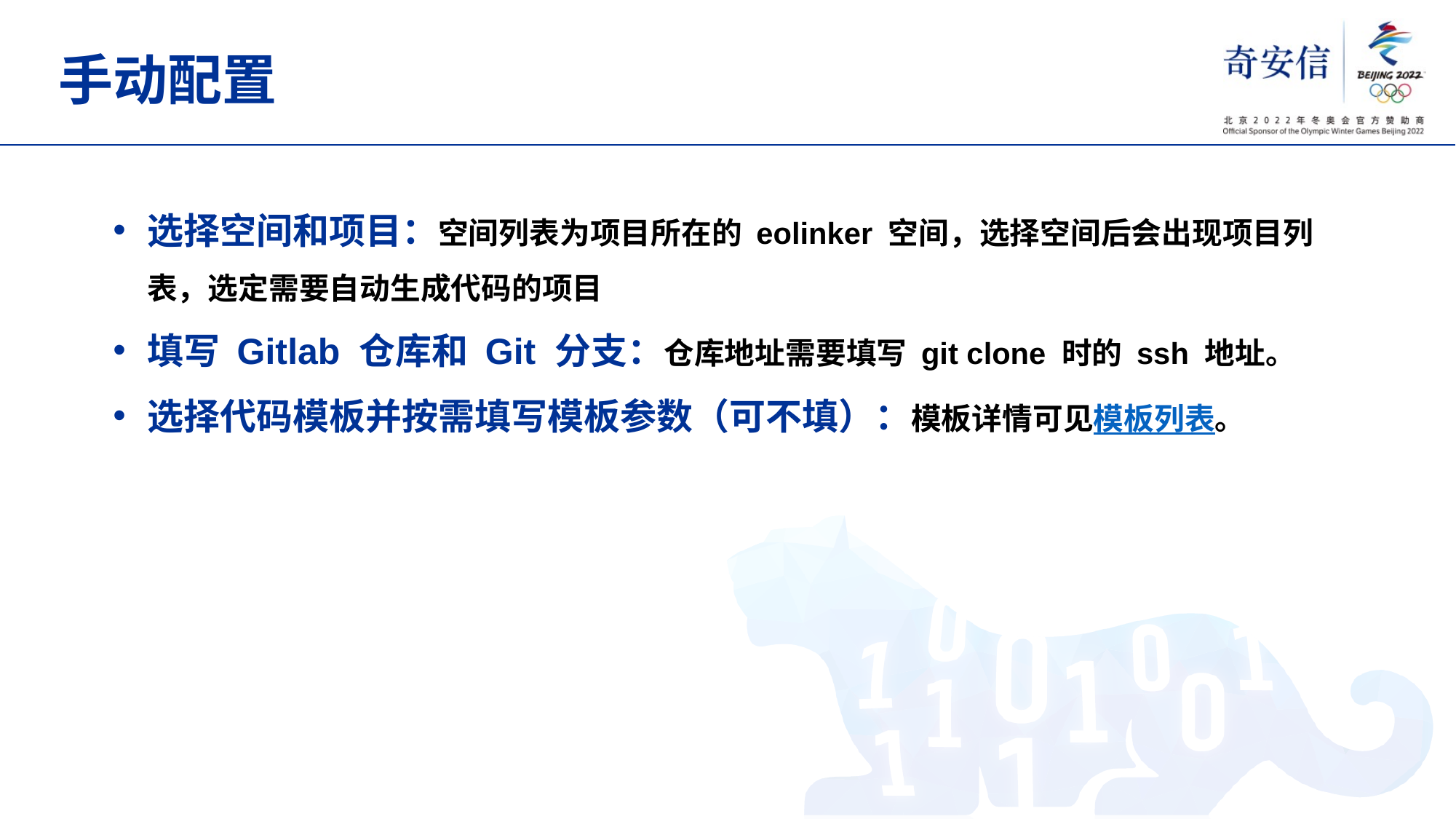

# 手动配置
选择空间和项目：空间列表为项目所在的 eolinker 空间，选择空间后会出现项目列表，选定需要自动生成代码的项目
填写 Gitlab 仓库和 Git 分支：仓库地址需要填写 git clone 时的 ssh 地址。
选择代码模板并按需填写模板参数（可不填）：模板详情可见模板列表。